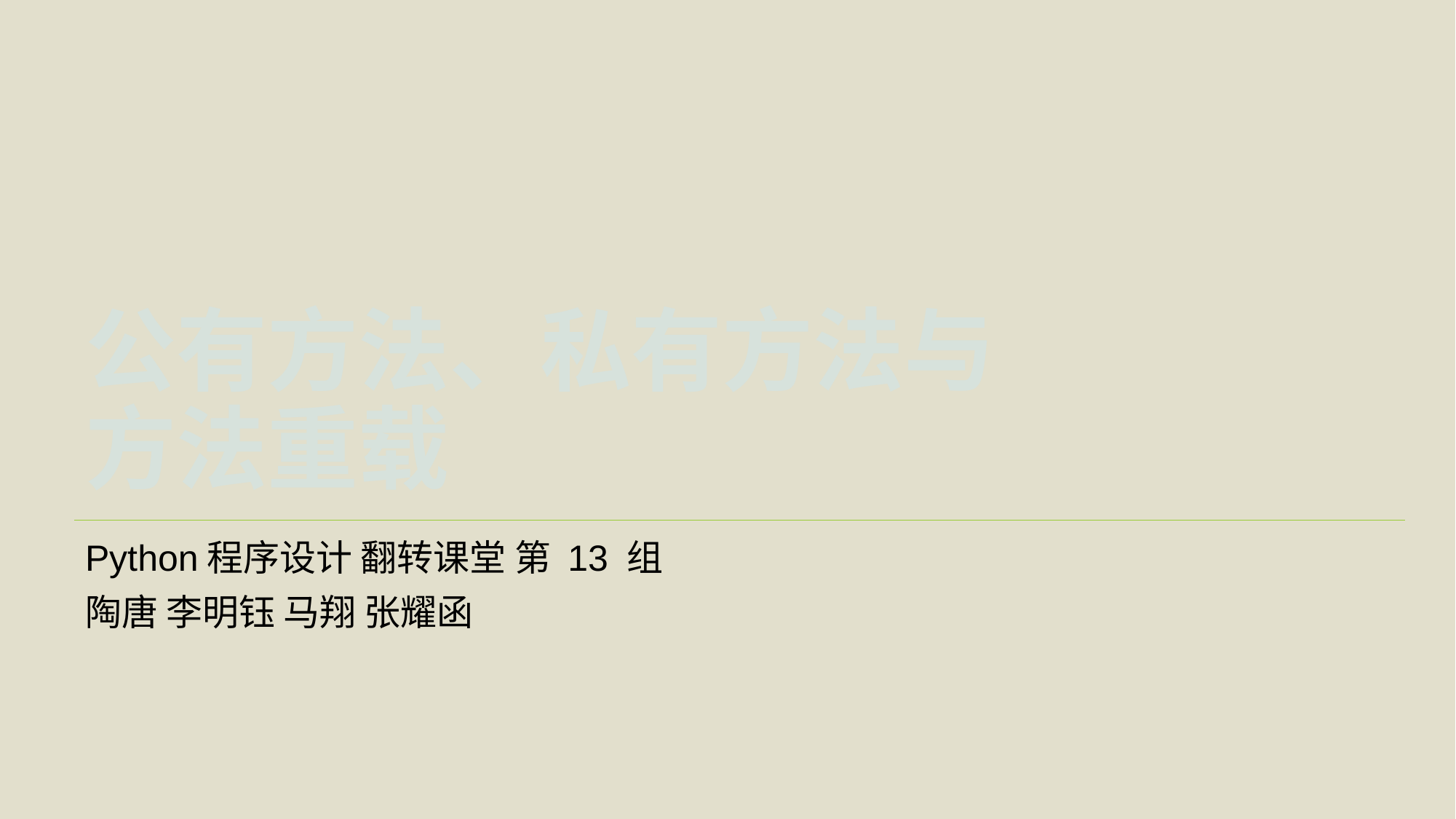

# 公有方法、私有方法与 方法重载
Python程序设计 翻转课堂 第 13 组
陶唐 李明钰 马翔 张耀函